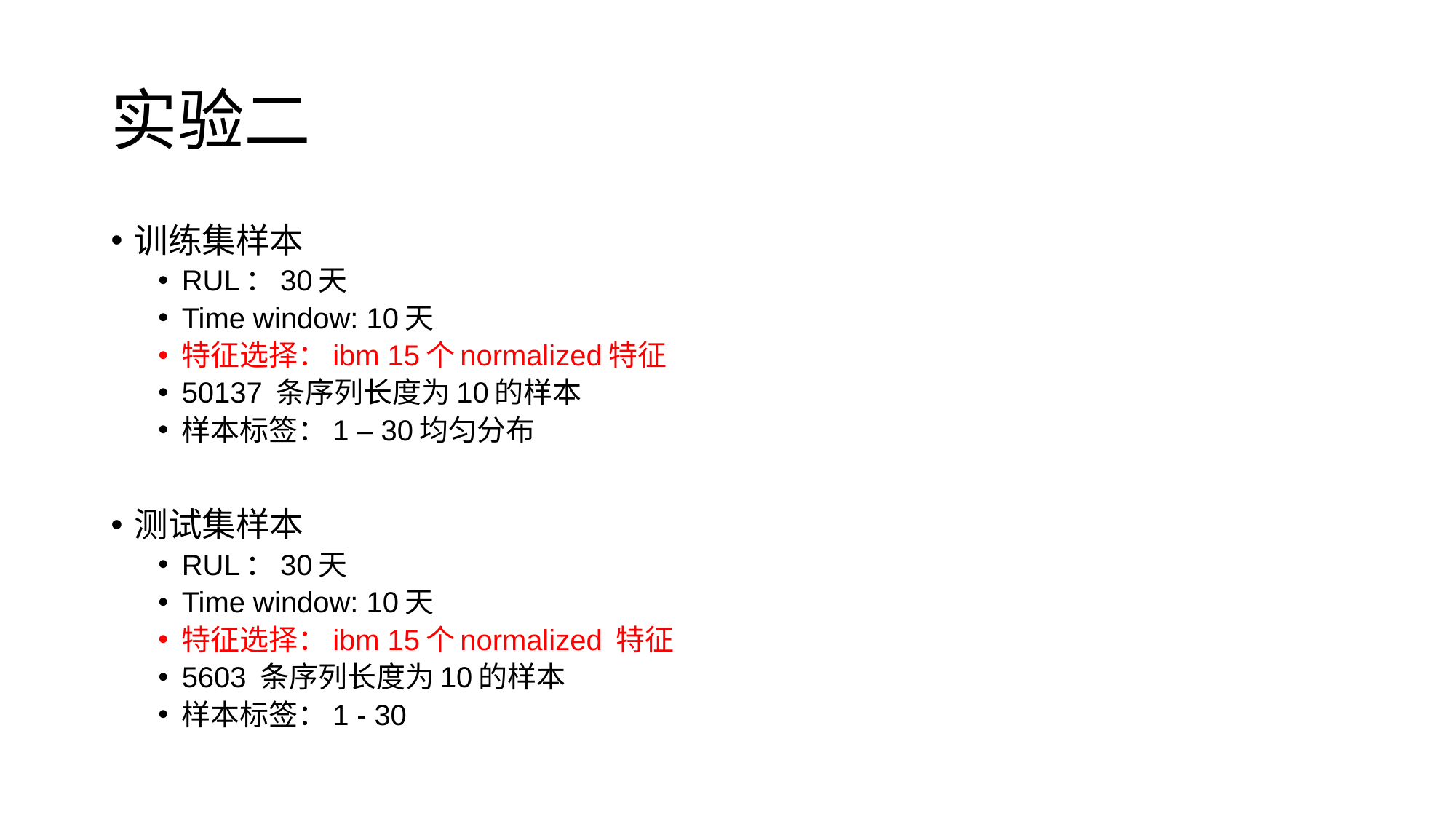

# 实验二
训练集样本
RUL：30天
Time window: 10天
特征选择：ibm 15个normalized特征
50137 条序列长度为10的样本
样本标签：1 – 30均匀分布

测试集样本
RUL：30天
Time window: 10天
特征选择：ibm 15个normalized 特征
5603 条序列长度为10的样本
样本标签：1 - 30